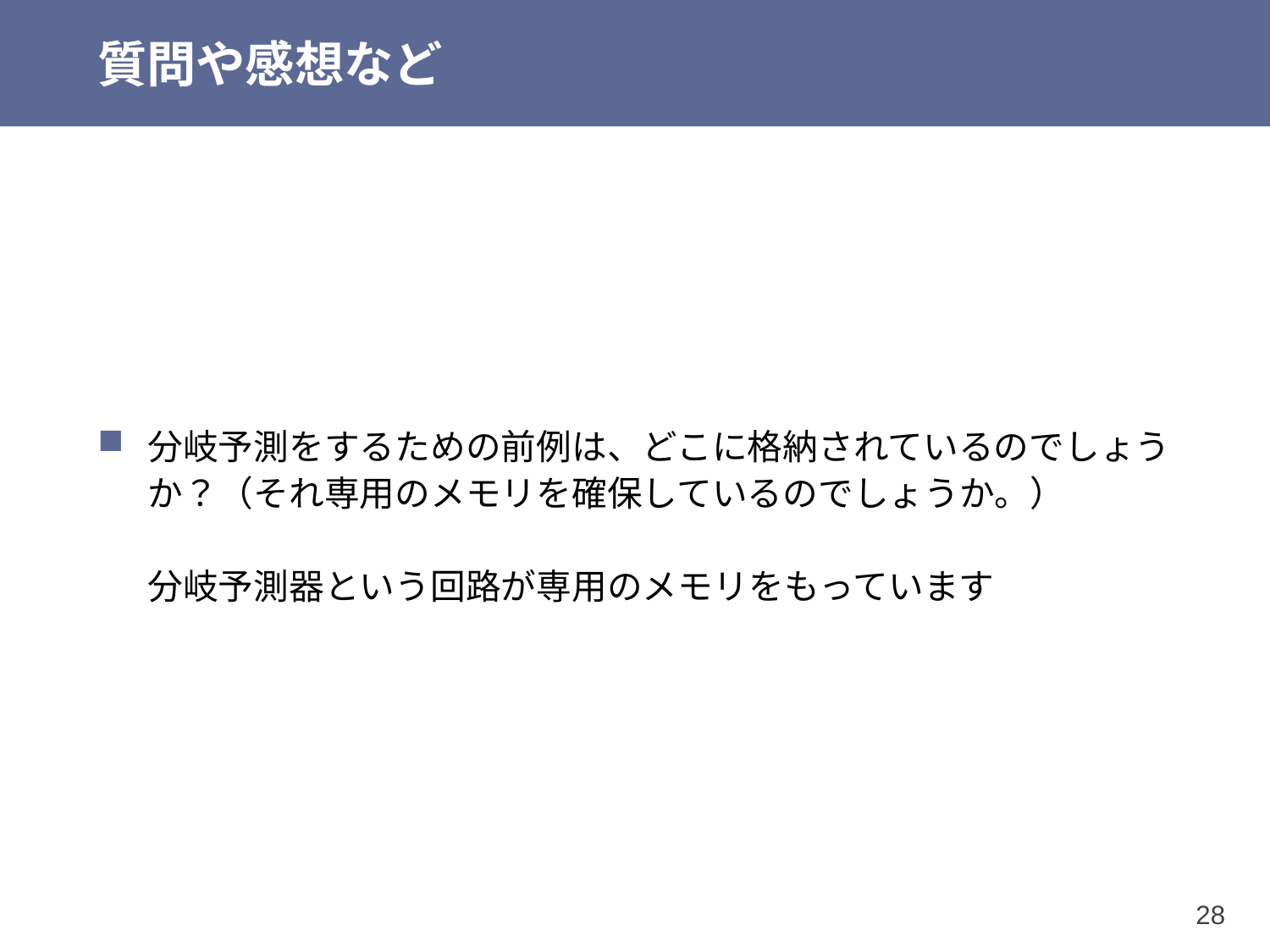

# 質問や感想など
分岐予測をするための前例は、どこに格納されているのでしょうか？（それ専用のメモリを確保しているのでしょうか。）
分岐予測器という回路が専用のメモリをもっています